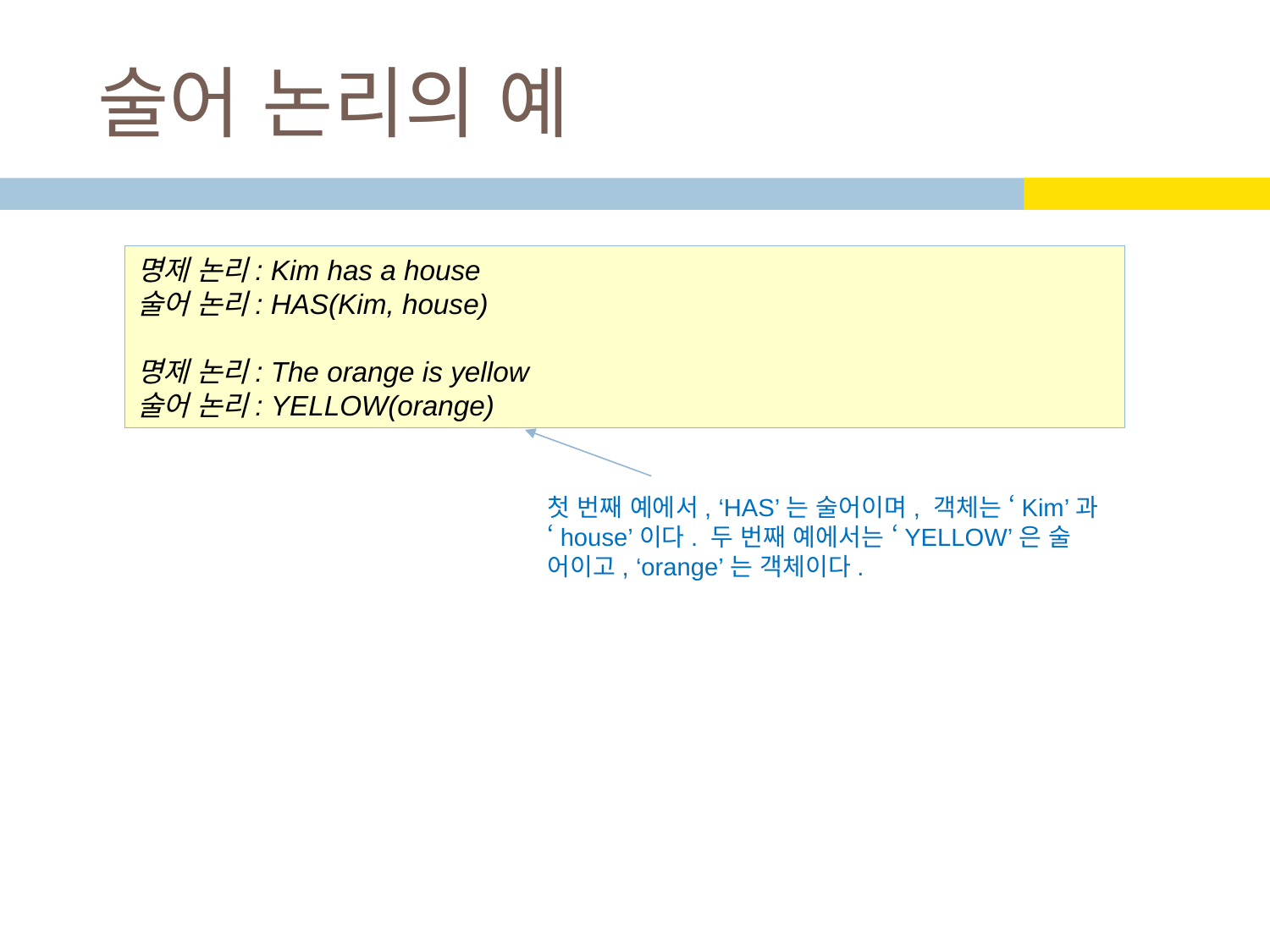

# 술어 논리의 예
명제 논리: Kim has a house
술어 논리: HAS(Kim, house)

명제 논리: The orange is yellow
술어 논리: YELLOW(orange)
첫 번째 예에서, ‘HAS’는 술어이며, 객체는 ‘Kim’과 ‘house’이다. 두 번째 예에서는 ‘YELLOW’은 술
어이고, ‘orange’는 객체이다.